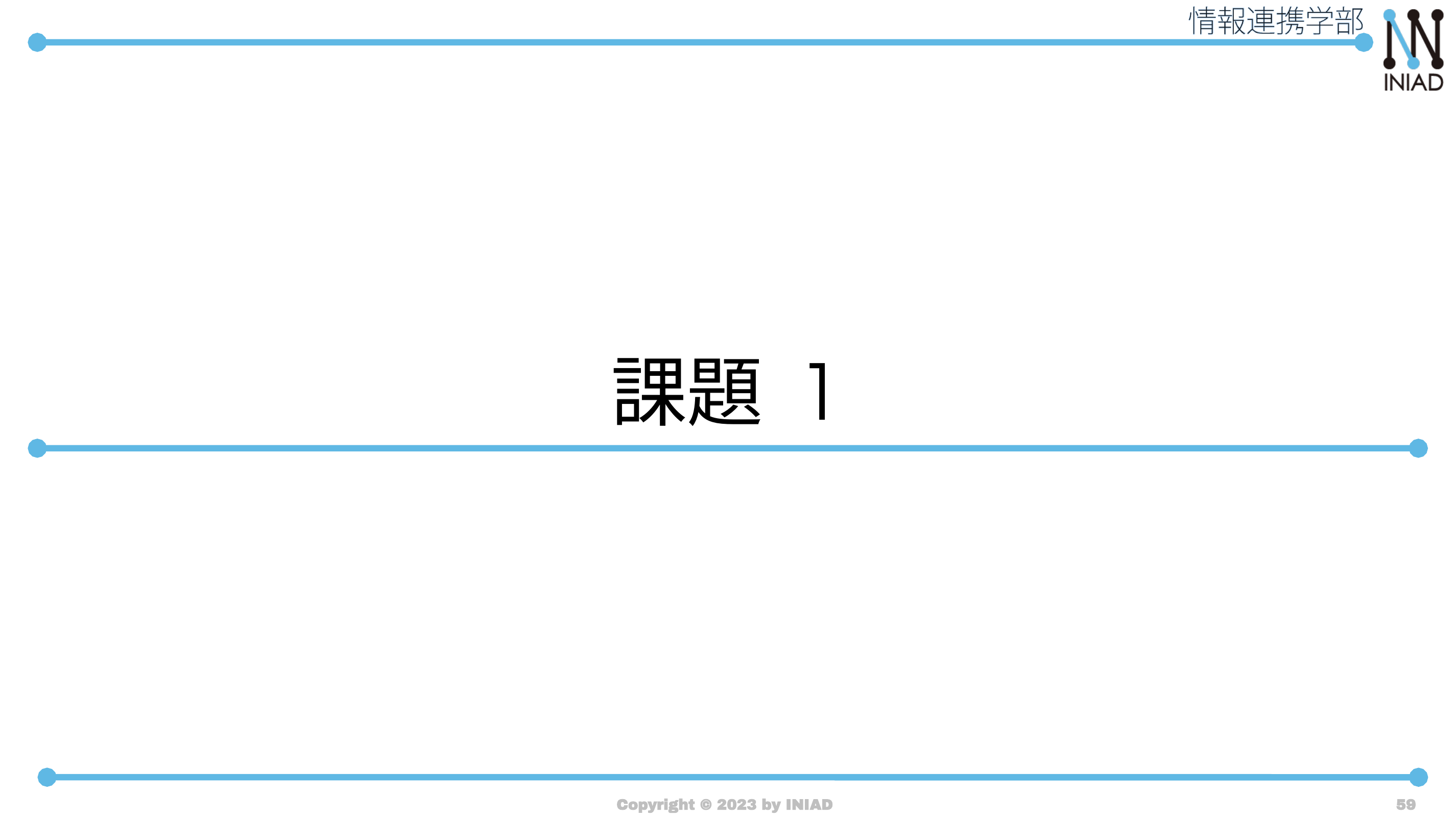

# 課題 1

Copyright © 2023 by INIAD
59